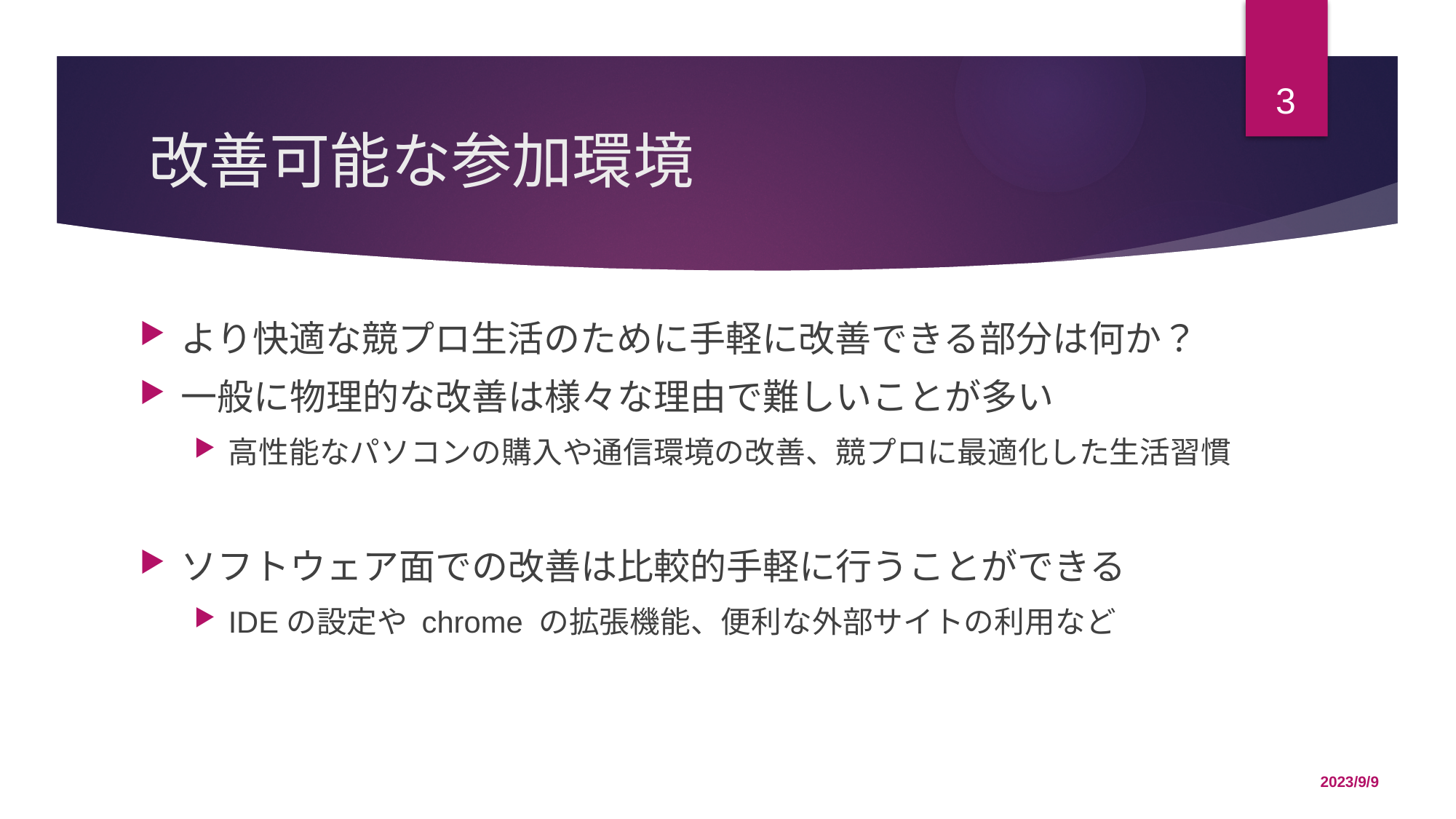

3
# 改善可能な参加環境
より快適な競プロ生活のために手軽に改善できる部分は何か？
一般に物理的な改善は様々な理由で難しいことが多い
高性能なパソコンの購入や通信環境の改善、競プロに最適化した生活習慣

ソフトウェア面での改善は比較的手軽に行うことができる
IDEの設定や chrome の拡張機能、便利な外部サイトの利用など

2023/9/9